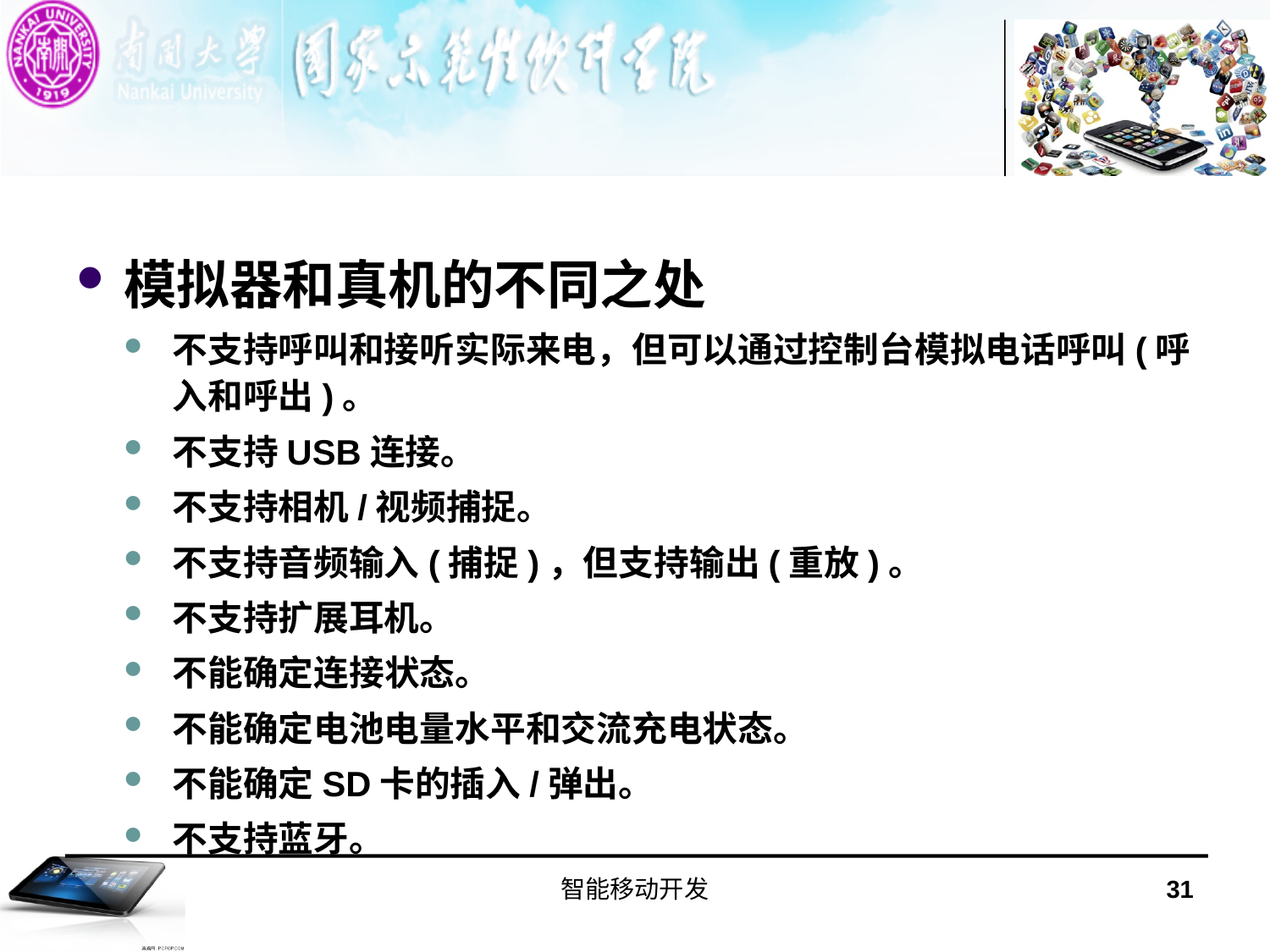

#
模拟器和真机的不同之处
不支持呼叫和接听实际来电，但可以通过控制台模拟电话呼叫(呼入和呼出)。
不支持USB连接。
不支持相机/视频捕捉。
不支持音频输入(捕捉)，但支持输出(重放)。
不支持扩展耳机。
不能确定连接状态。
不能确定电池电量水平和交流充电状态。
不能确定SD卡的插入/弹出。
不支持蓝牙。
智能移动开发
31